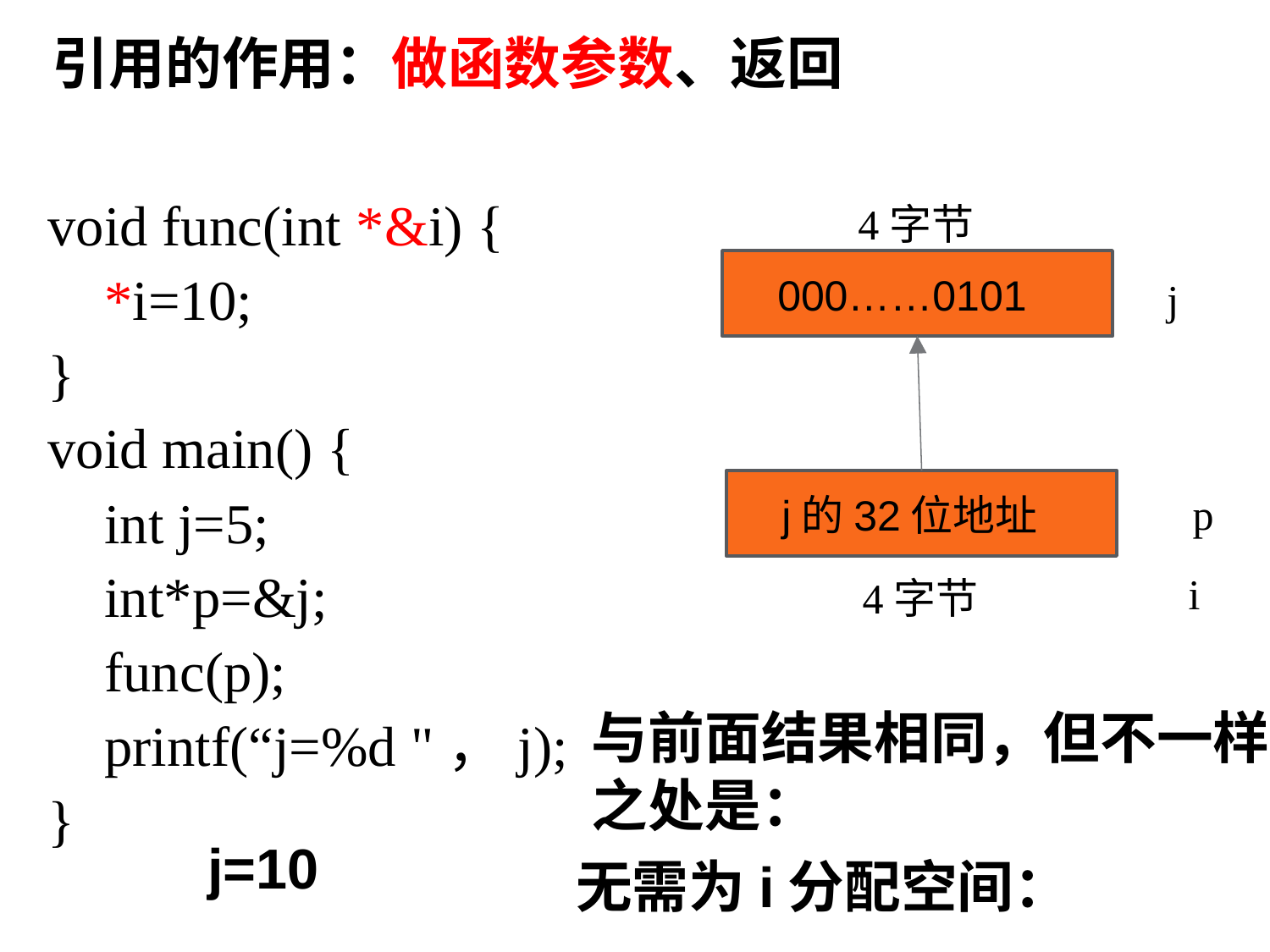

# 引用的作用：做函数参数、返回
void func(int *&i) {
    *i=10;
}
void main() {
    int j=5;
    int*p=&j;
    func(p);
    printf(“j=%d "，j);
}

4字节

j
000……0101

p
j的32位地址
i
4字节
与前面结果相同，但不一样
之处是：
j=10
无需为i分配空间：